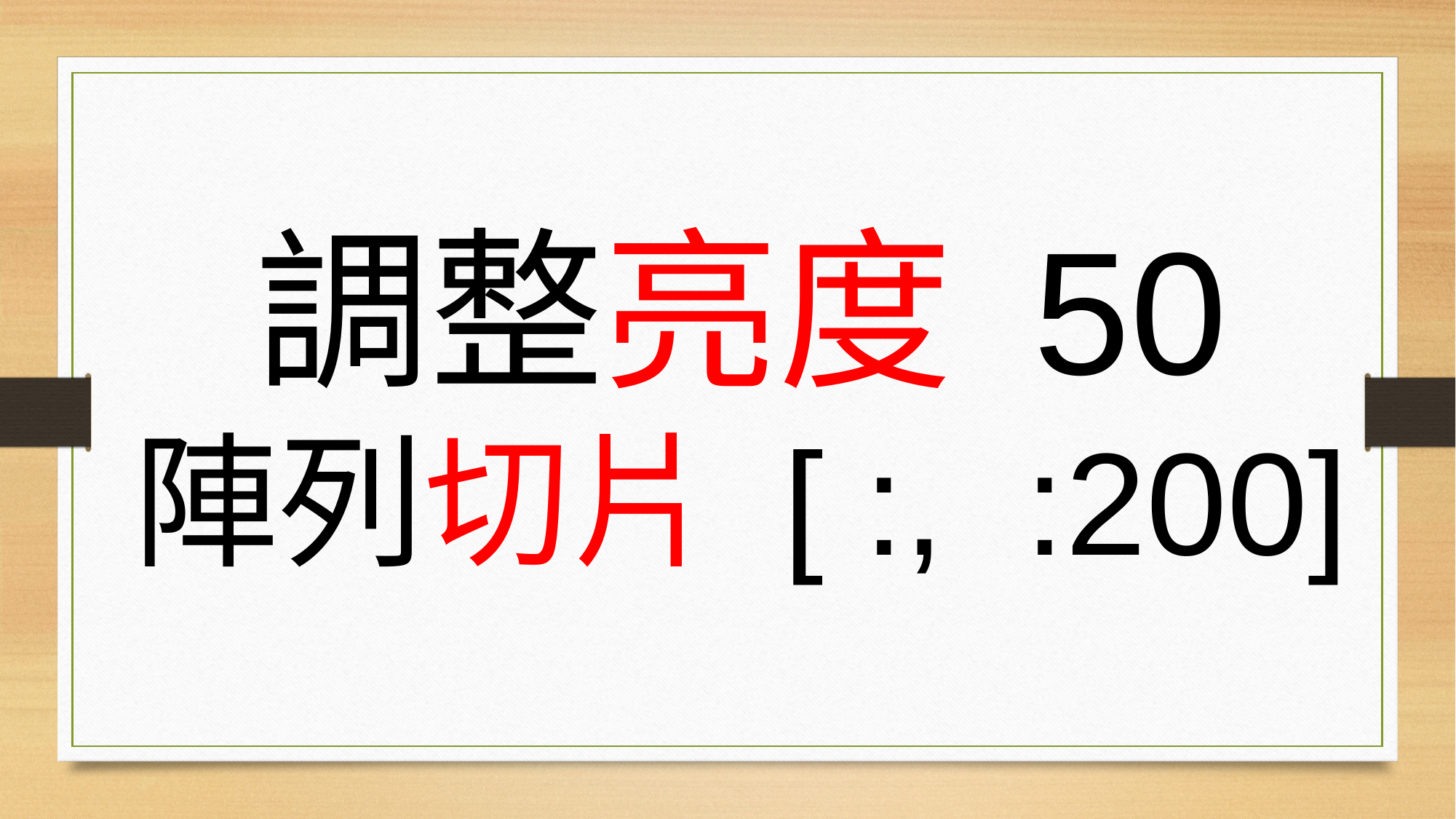

# 調整亮度 50 陣列切片 [ :,  :200]